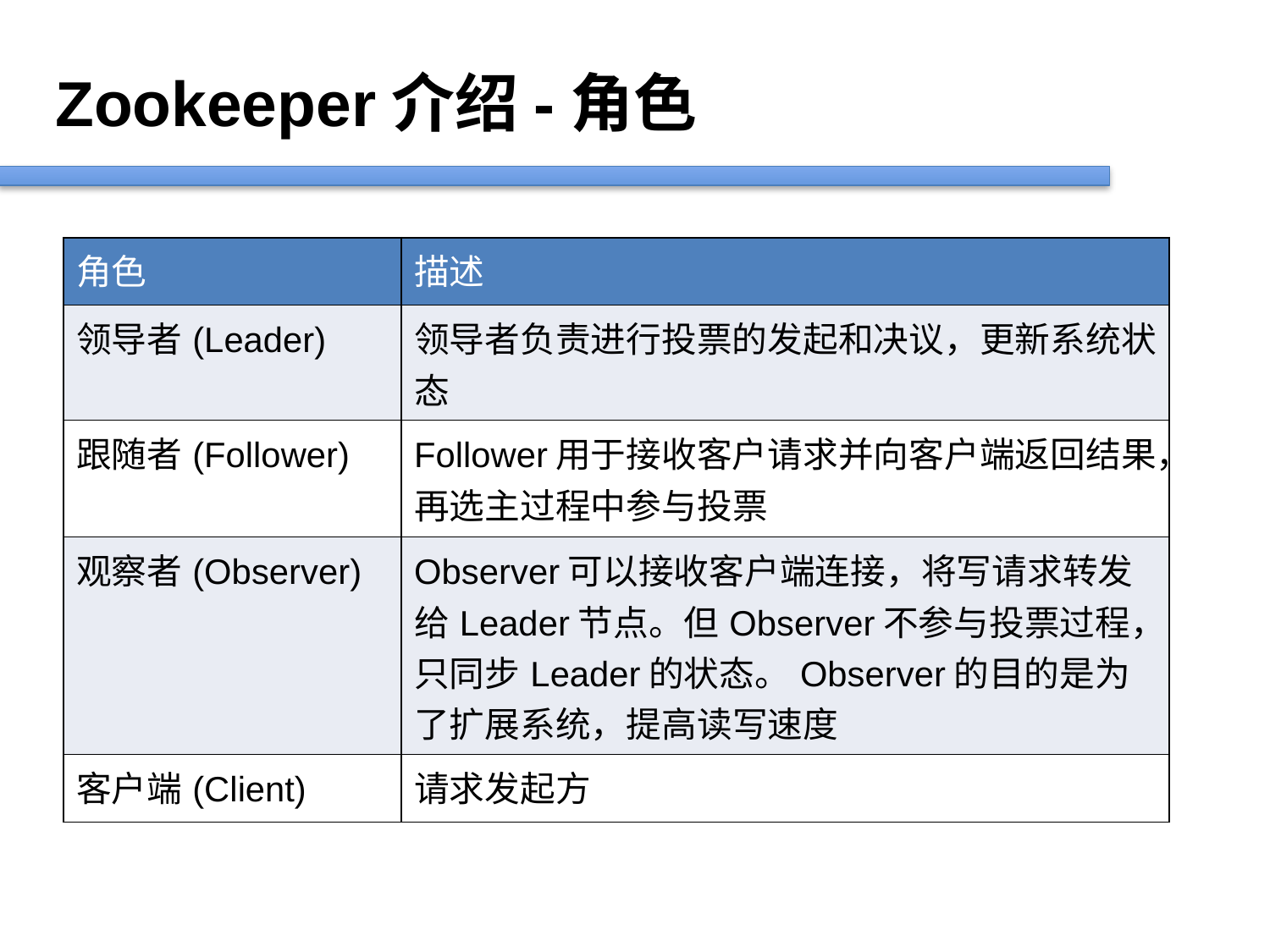

Zookeeper介绍-角色
| 角色 | 描述 |
| --- | --- |
| 领导者(Leader) | 领导者负责进行投票的发起和决议，更新系统状态 |
| 跟随者(Follower) | Follower用于接收客户请求并向客户端返回结果，再选主过程中参与投票 |
| 观察者(Observer) | Observer可以接收客户端连接，将写请求转发给Leader节点。但Observer不参与投票过程，只同步Leader的状态。Observer的目的是为了扩展系统，提高读写速度 |
| 客户端(Client) | 请求发起方 |